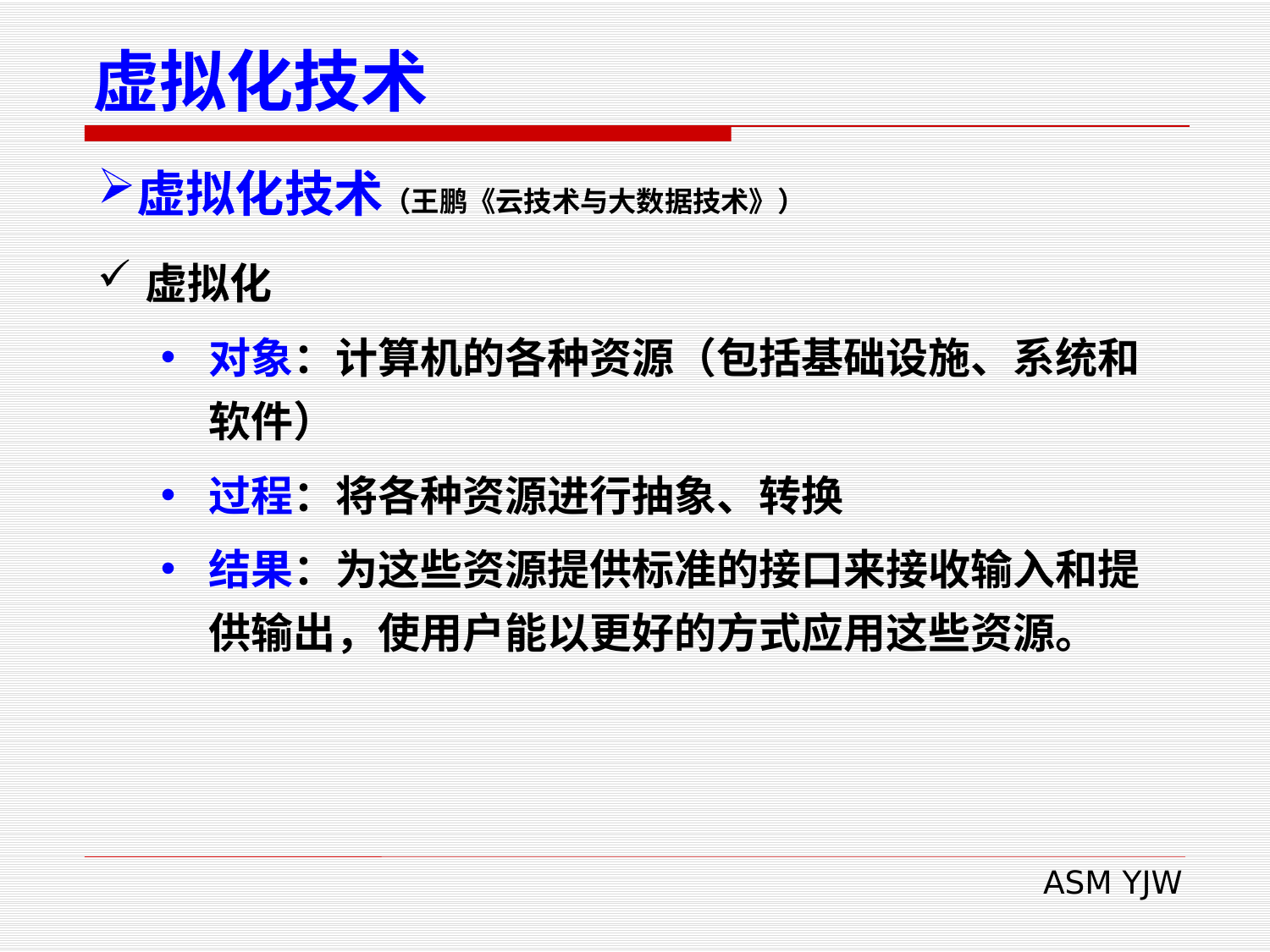

# 虚拟化技术
虚拟化技术（王鹏《云技术与大数据技术》）
虚拟化
对象：计算机的各种资源（包括基础设施、系统和软件）
过程：将各种资源进行抽象、转换
结果：为这些资源提供标准的接口来接收输入和提供输出，使用户能以更好的方式应用这些资源。